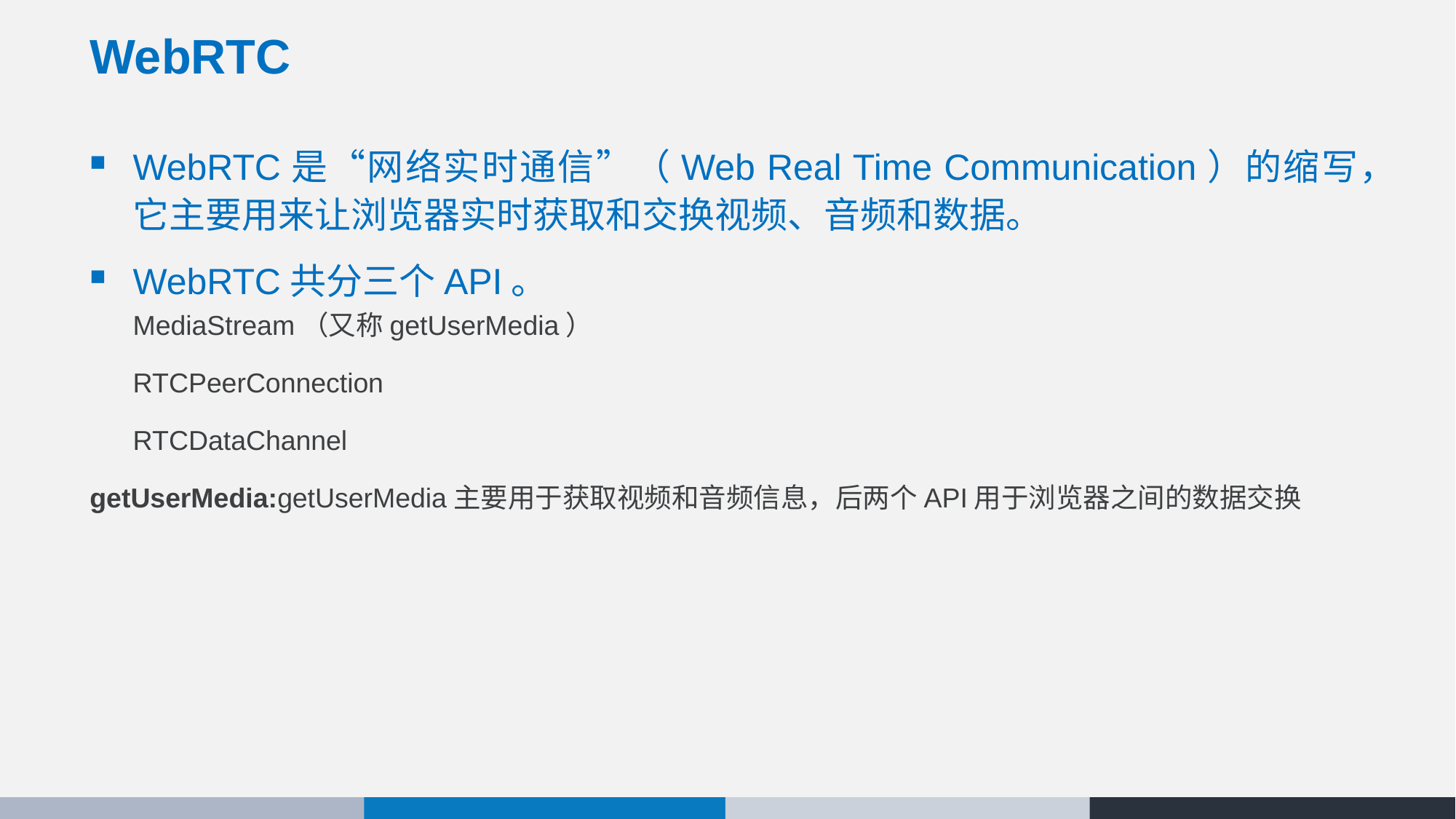

# WebRTC
WebRTC是“网络实时通信”（Web Real Time Communication）的缩写，它主要用来让浏览器实时获取和交换视频、音频和数据。
WebRTC共分三个API。
MediaStream（又称getUserMedia）
RTCPeerConnection
RTCDataChannel
getUserMedia:getUserMedia主要用于获取视频和音频信息，后两个API用于浏览器之间的数据交换